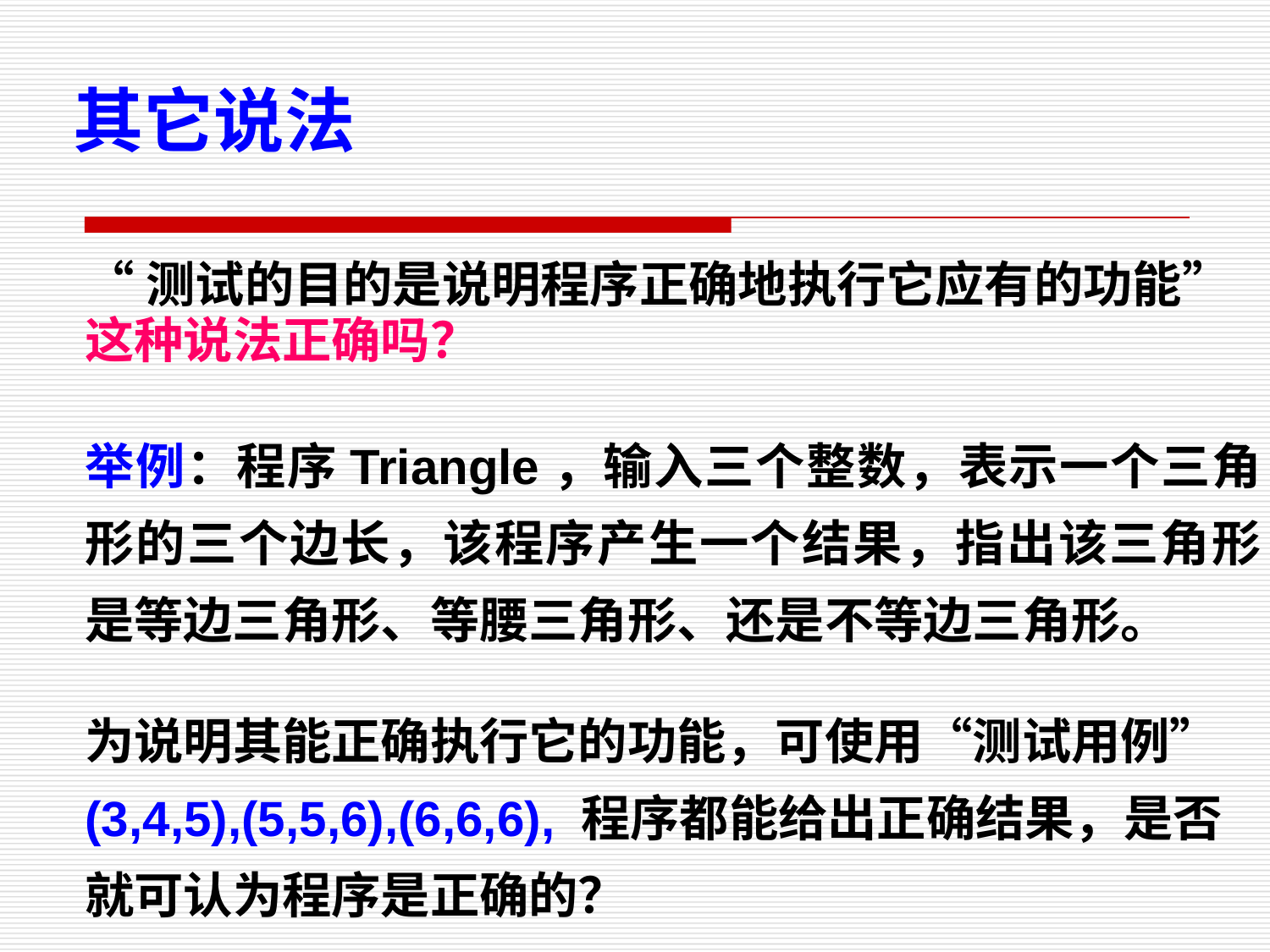

其它说法
“测试的目的是说明程序正确地执行它应有的功能” 这种说法正确吗？
举例：程序Triangle，输入三个整数，表示一个三角形的三个边长，该程序产生一个结果，指出该三角形是等边三角形、等腰三角形、还是不等边三角形。
为说明其能正确执行它的功能，可使用“测试用例”(3,4,5),(5,5,6),(6,6,6), 程序都能给出正确结果，是否就可认为程序是正确的？